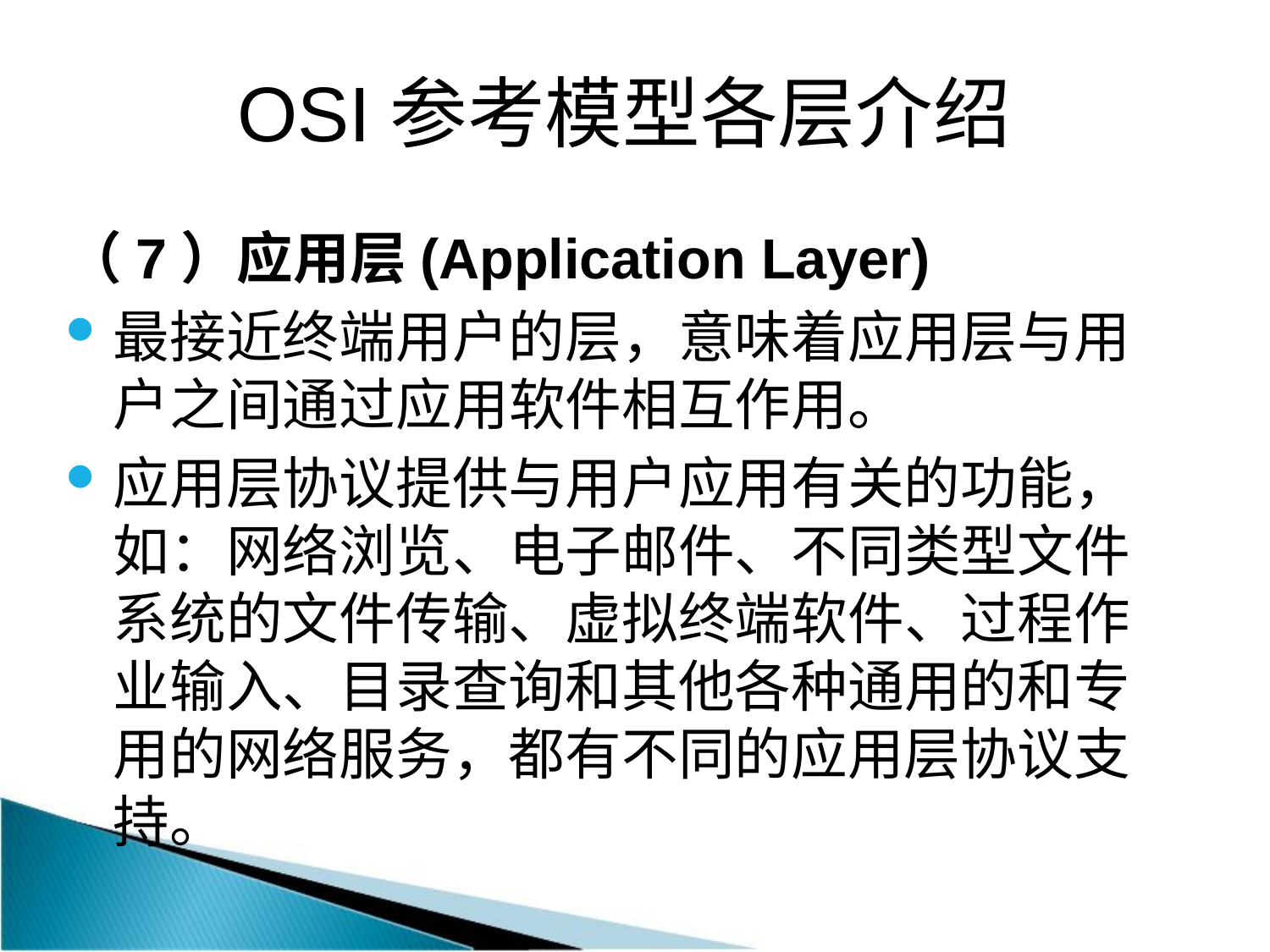

# OSI参考模型各层介绍
（7）应用层(Application Layer)
最接近终端用户的层，意味着应用层与用户之间通过应用软件相互作用。
应用层协议提供与用户应用有关的功能，如：网络浏览、电子邮件、不同类型文件系统的文件传输、虚拟终端软件、过程作业输入、目录查询和其他各种通用的和专用的网络服务，都有不同的应用层协议支持。